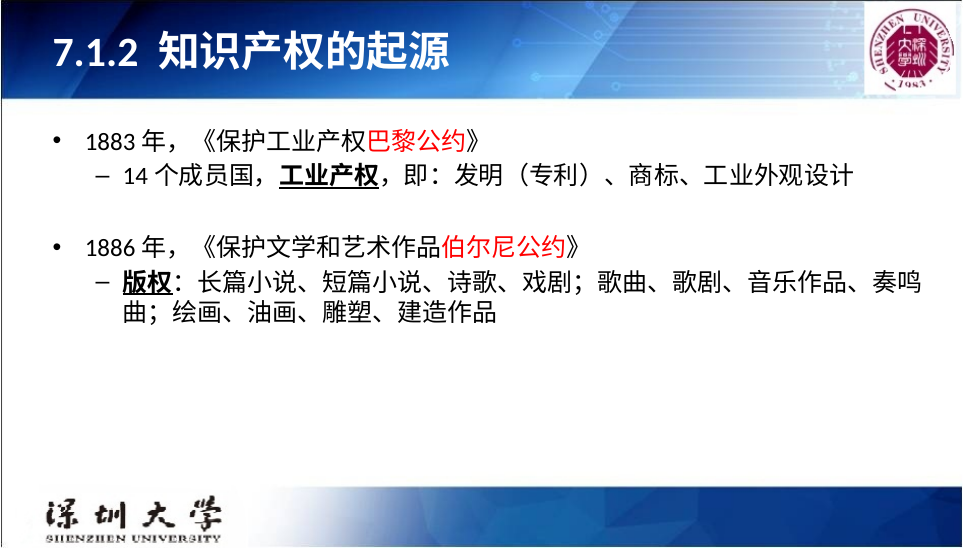

# 7.1.2 知识产权的起源
1883年，《保护工业产权巴黎公约》
14个成员国，工业产权，即：发明（专利）、商标、工业外观设计

1886年，《保护文学和艺术作品伯尔尼公约》
版权：长篇小说、短篇小说、诗歌、戏剧；歌曲、歌剧、音乐作品、奏鸣曲；绘画、油画、雕塑、建造作品
248